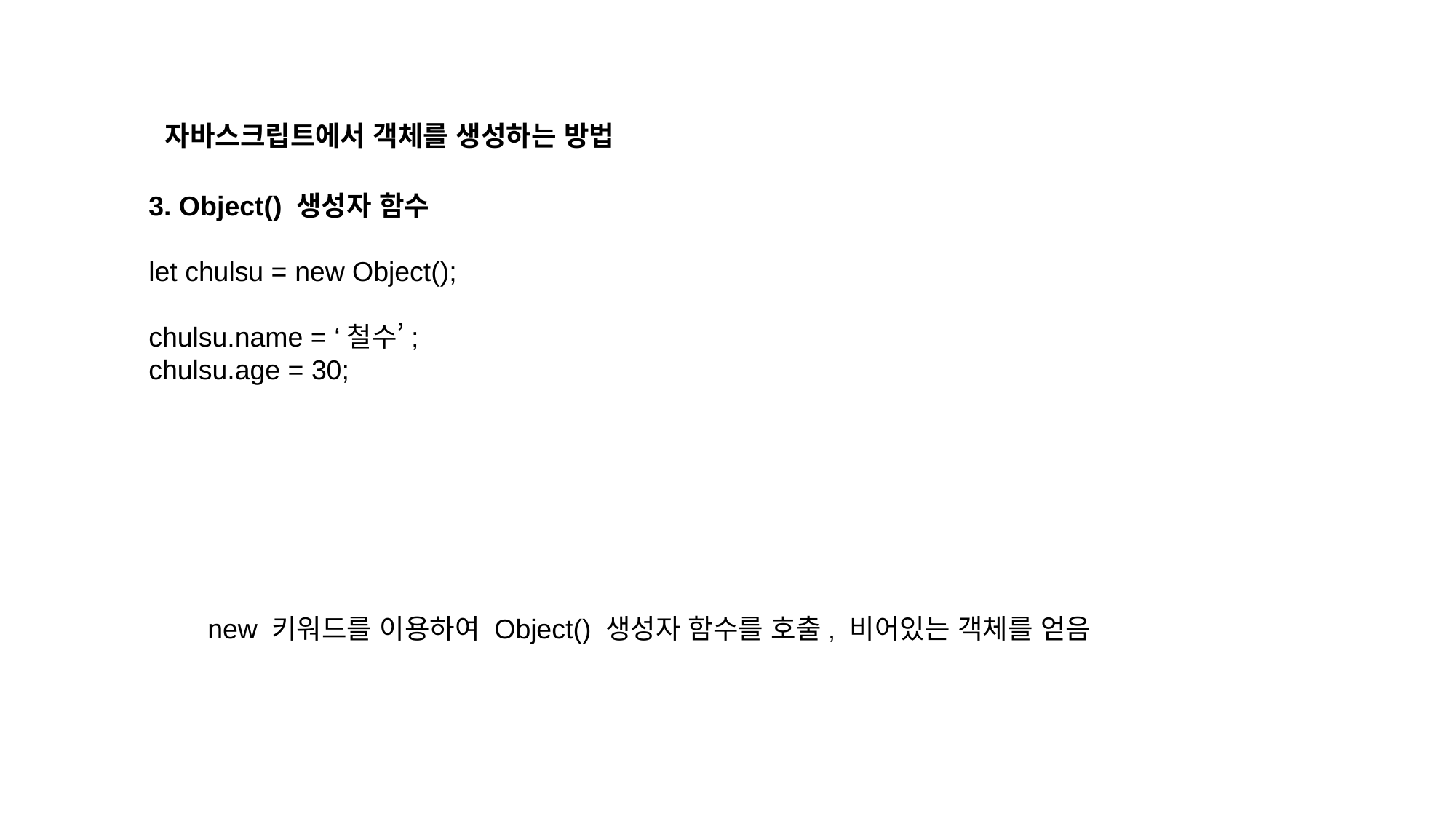

자바스크립트에서 객체를 생성하는 방법
3. Object() 생성자 함수

let chulsu = new Object();

chulsu.name = ‘철수’;
chulsu.age = 30;
new 키워드를 이용하여 Object() 생성자 함수를 호출, 비어있는 객체를 얻음